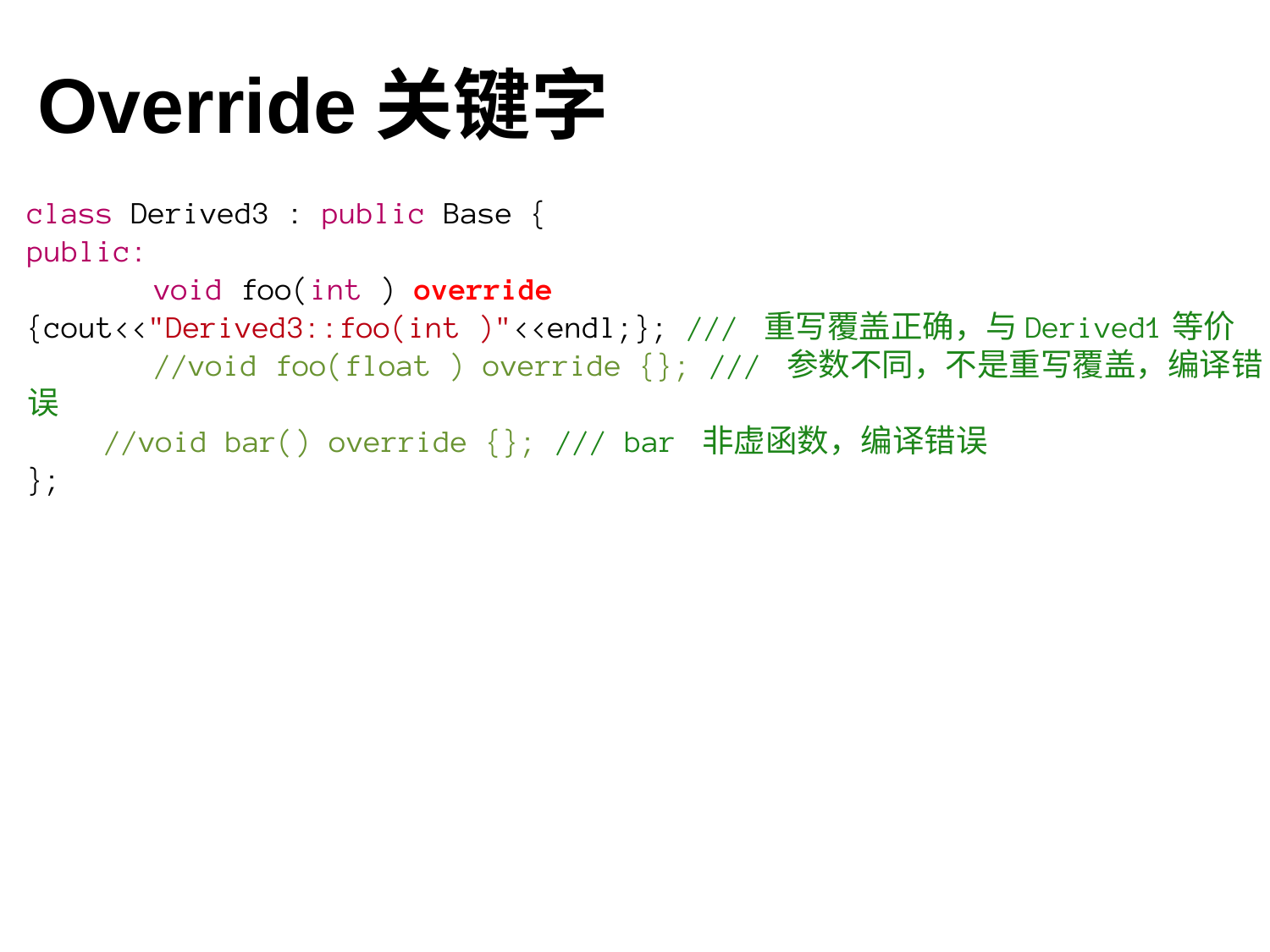

# Override关键字
class Derived3 : public Base {
public:
	void foo(int ) override {cout<<"Derived3::foo(int )"<<endl;}; /// 重写覆盖正确，与Derived1等价
	//void foo(float ) override {}; /// 参数不同，不是重写覆盖，编译错误
    //void bar() override {}; /// bar 非虚函数，编译错误
};